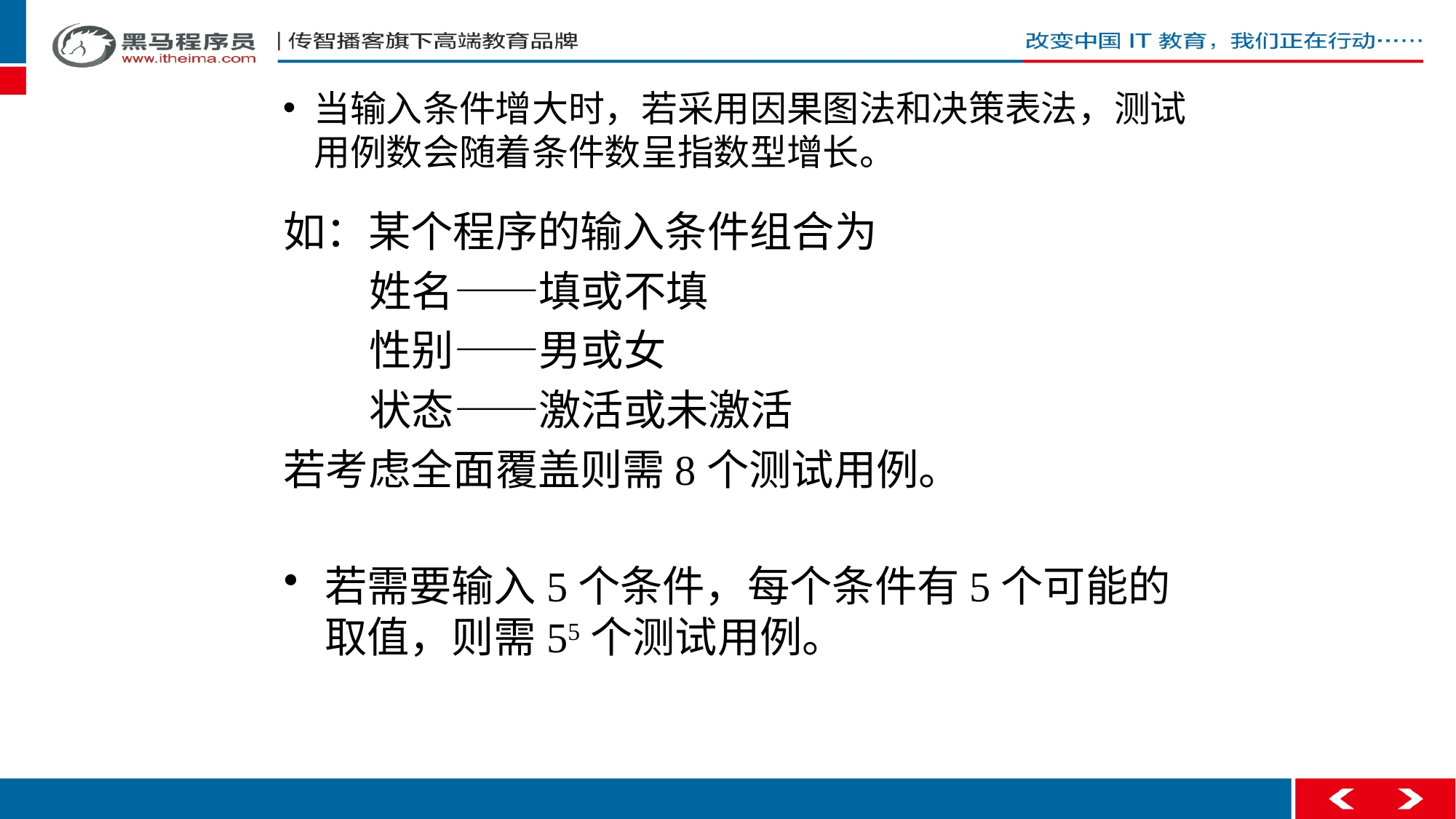

当输入条件增大时，若采用因果图法和决策表法，测试用例数会随着条件数呈指数型增长。
如：某个程序的输入条件组合为
        姓名——填或不填
        性别——男或女
        状态——激活或未激活
若考虑全面覆盖则需8个测试用例。
若需要输入5个条件，每个条件有5个可能的取值，则需55个测试用例。